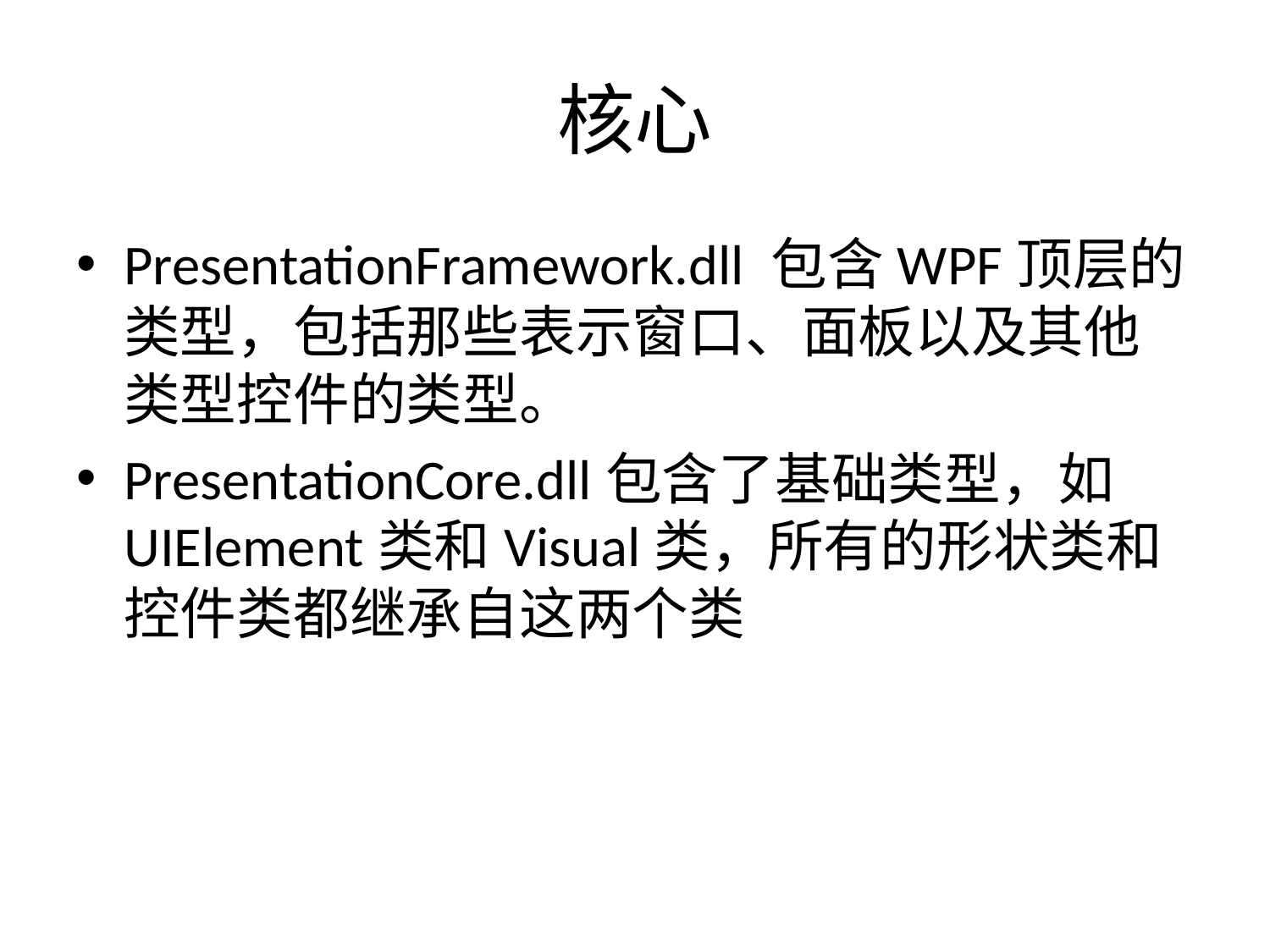

# 核心
PresentationFramework.dll 包含WPF顶层的类型，包括那些表示窗口、面板以及其他类型控件的类型。
PresentationCore.dll包含了基础类型，如UIElement类和Visual类，所有的形状类和控件类都继承自这两个类